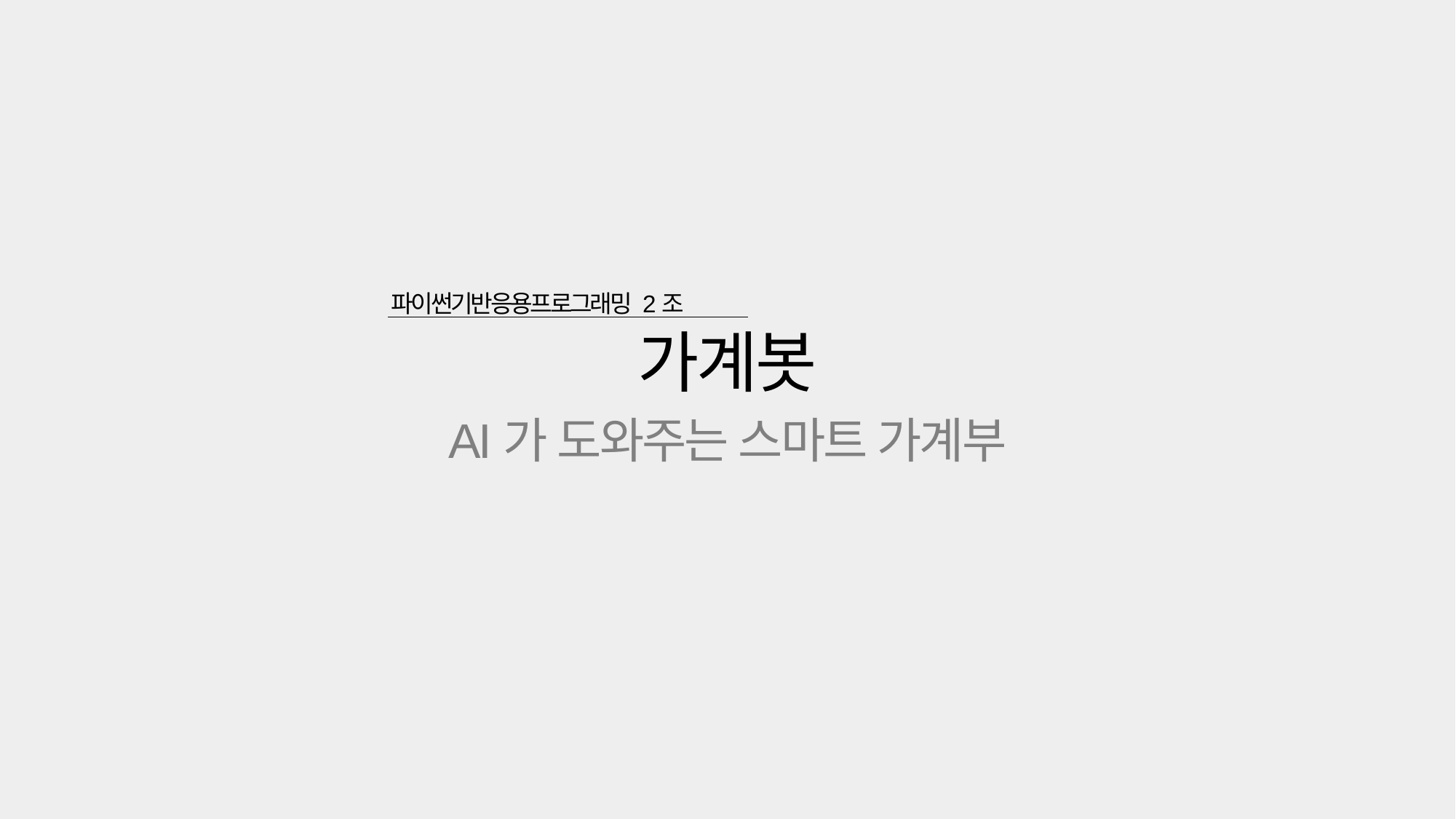

파이썬기반응용프로그래밍 2조
가계봇
AI가 도와주는 스마트 가계부